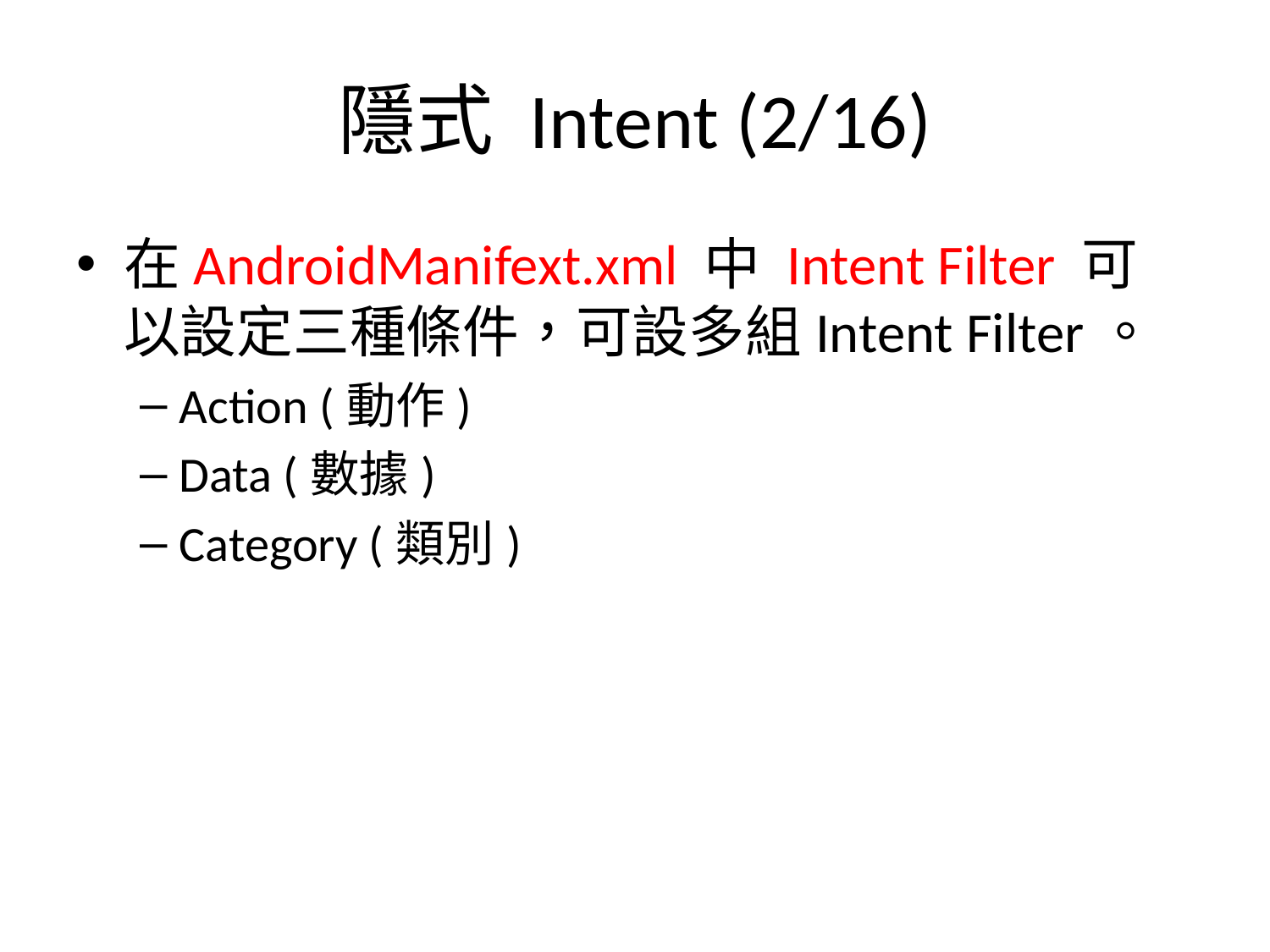

# 隱式 Intent (2/16)
在AndroidManifext.xml 中 Intent Filter 可以設定三種條件，可設多組Intent Filter。
Action (動作)
Data (數據)
Category (類別)